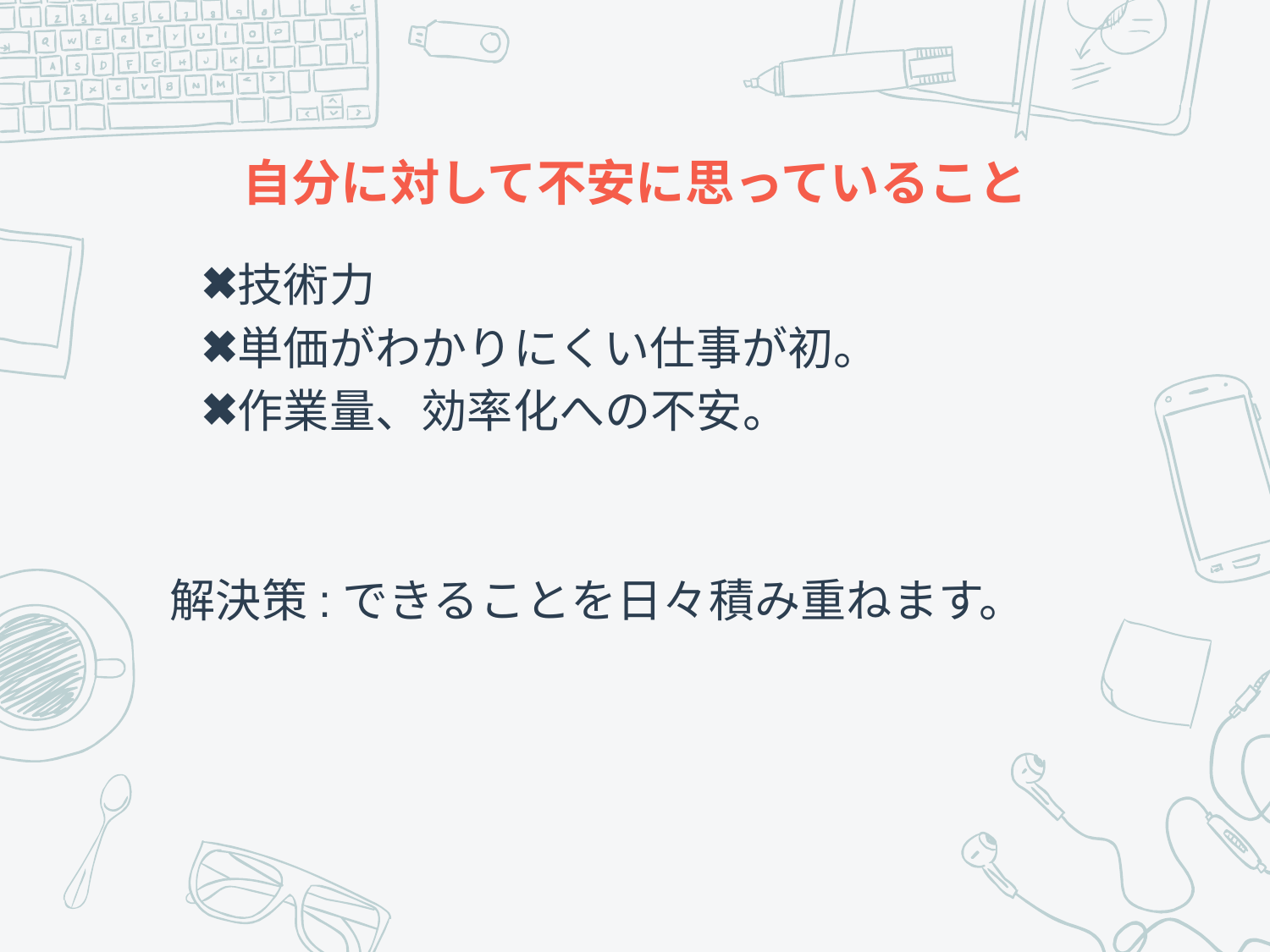

# 自分に対して不安に思っていること
技術力
単価がわかりにくい仕事が初。
作業量、効率化への不安。

解決策:できることを日々積み重ねます。